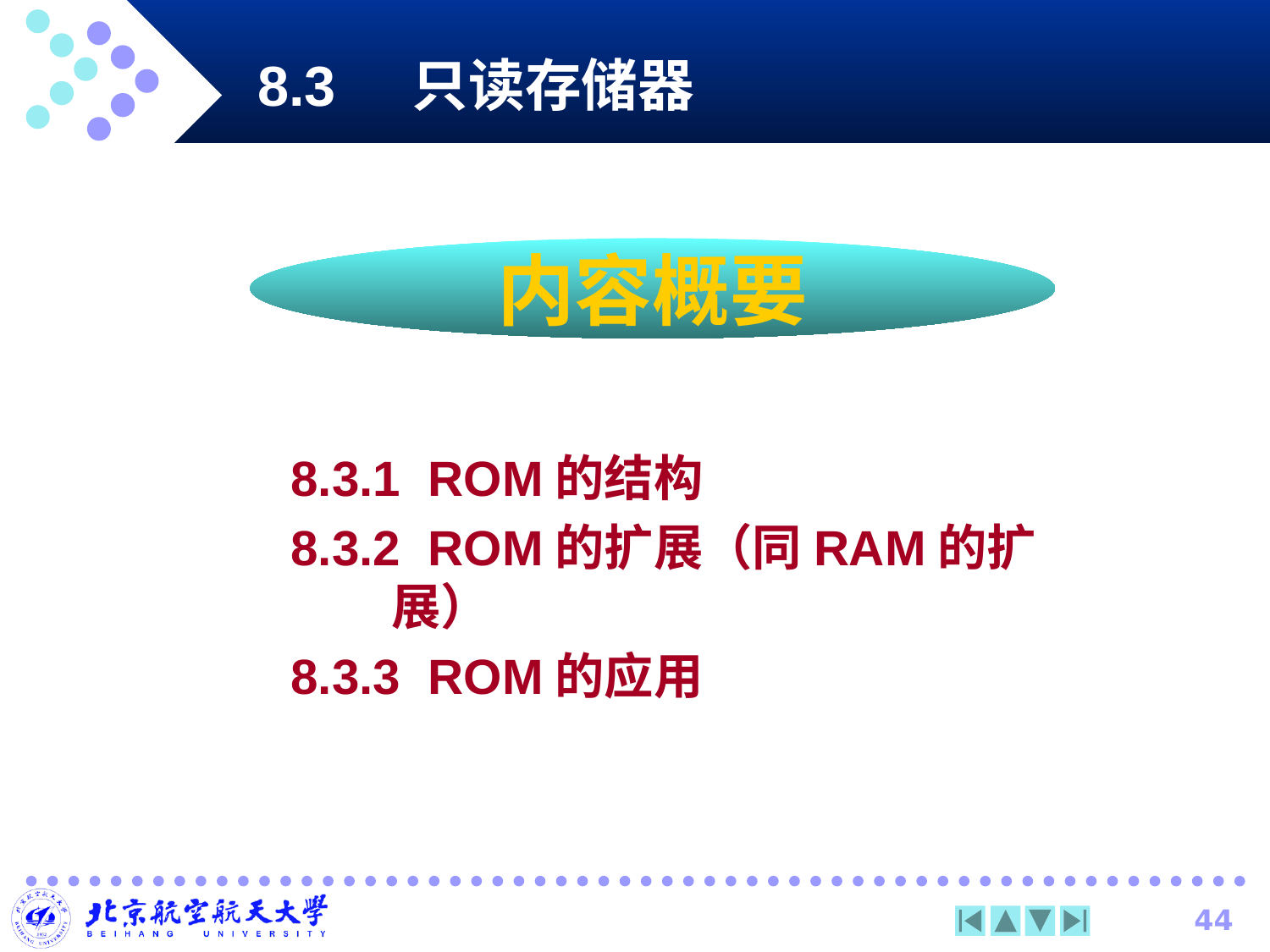

# 8.3    只读存储器
内容概要
8.3.1  ROM的结构
8.3.2  ROM的扩展（同RAM的扩展）
8.3.3  ROM的应用

44